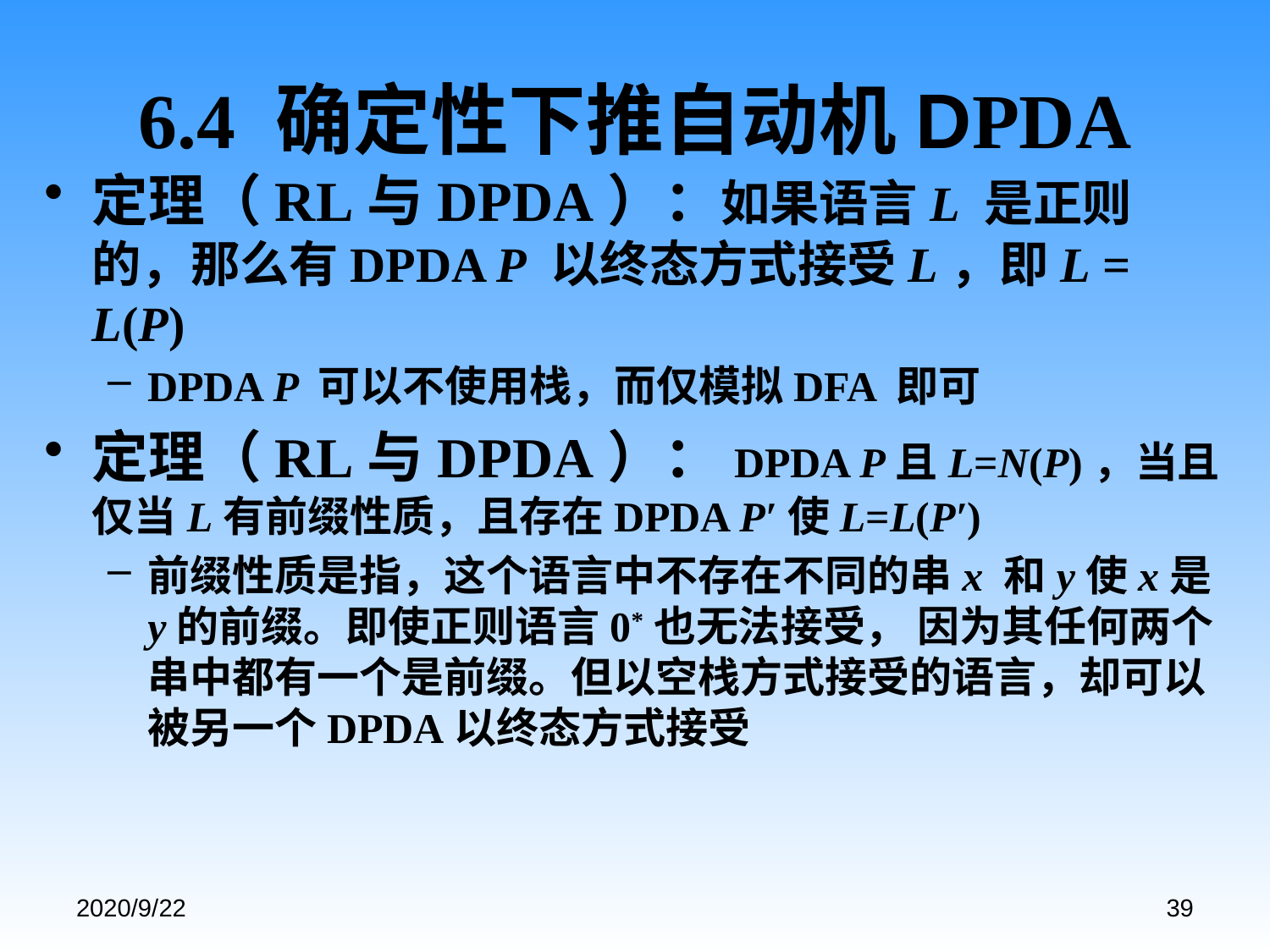

# 6.4 确定性下推自动机DPDA
定理（RL与DPDA）：如果语言L 是正则的，那么有DPDA P 以终态方式接受L，即L = L(P)
DPDA P 可以不使用栈，而仅模拟DFA 即可
定理（RL与DPDA）：DPDA P且L=N(P)，当且仅当L有前缀性质，且存在DPDA P′使L=L(P′)
前缀性质是指，这个语言中不存在不同的串x 和y使x是y的前缀。即使正则语言0*也无法接受， 因为其任何两个串中都有一个是前缀。但以空栈方式接受的语言，却可以被另一个DPDA以终态方式接受
2020/9/22
39